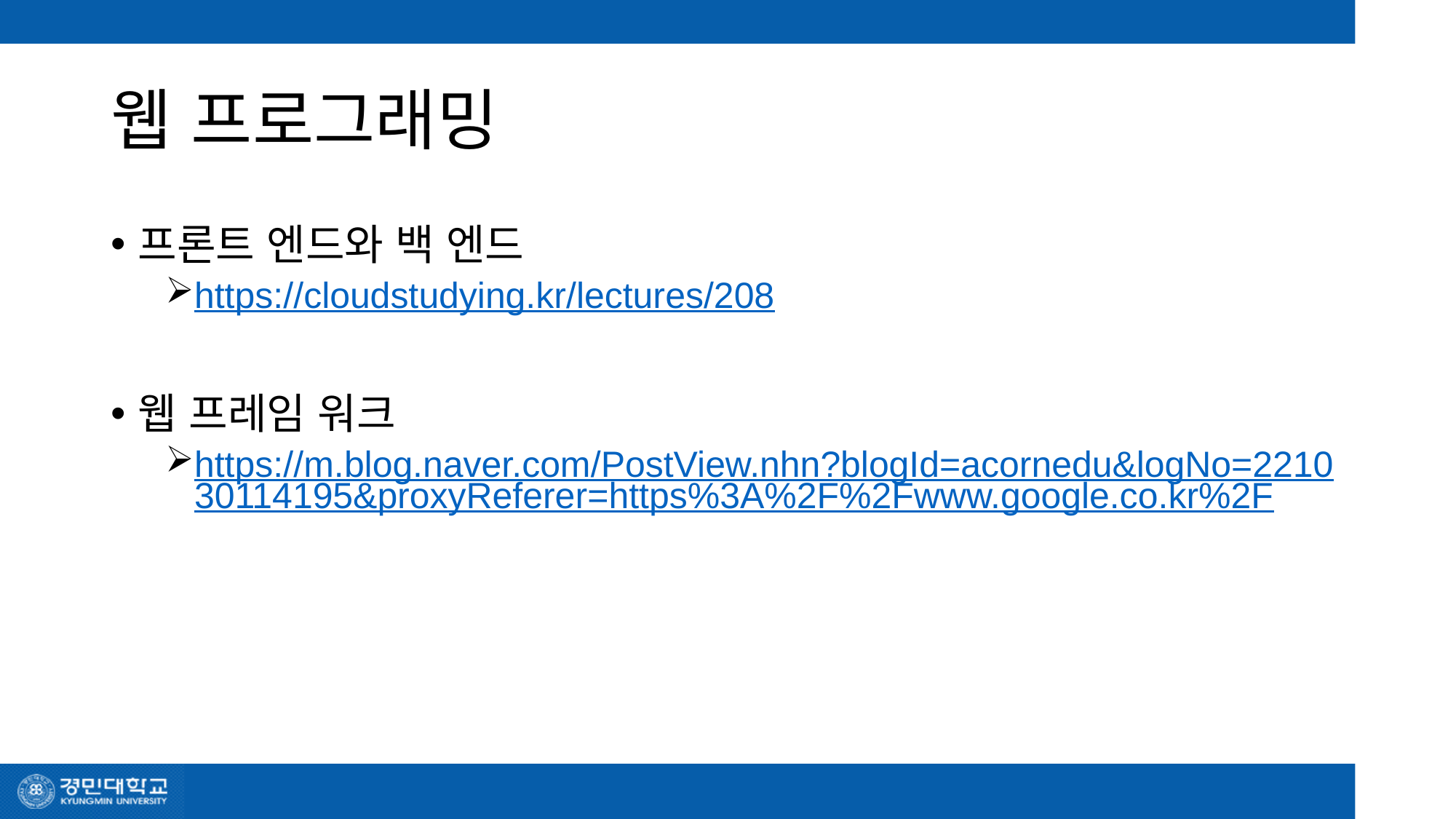

# 웹 프로그래밍
프론트 엔드와 백 엔드
https://cloudstudying.kr/lectures/208

웹 프레임 워크
https://m.blog.naver.com/PostView.nhn?blogId=acornedu&logNo=221030114195&proxyReferer=https%3A%2F%2Fwww.google.co.kr%2F